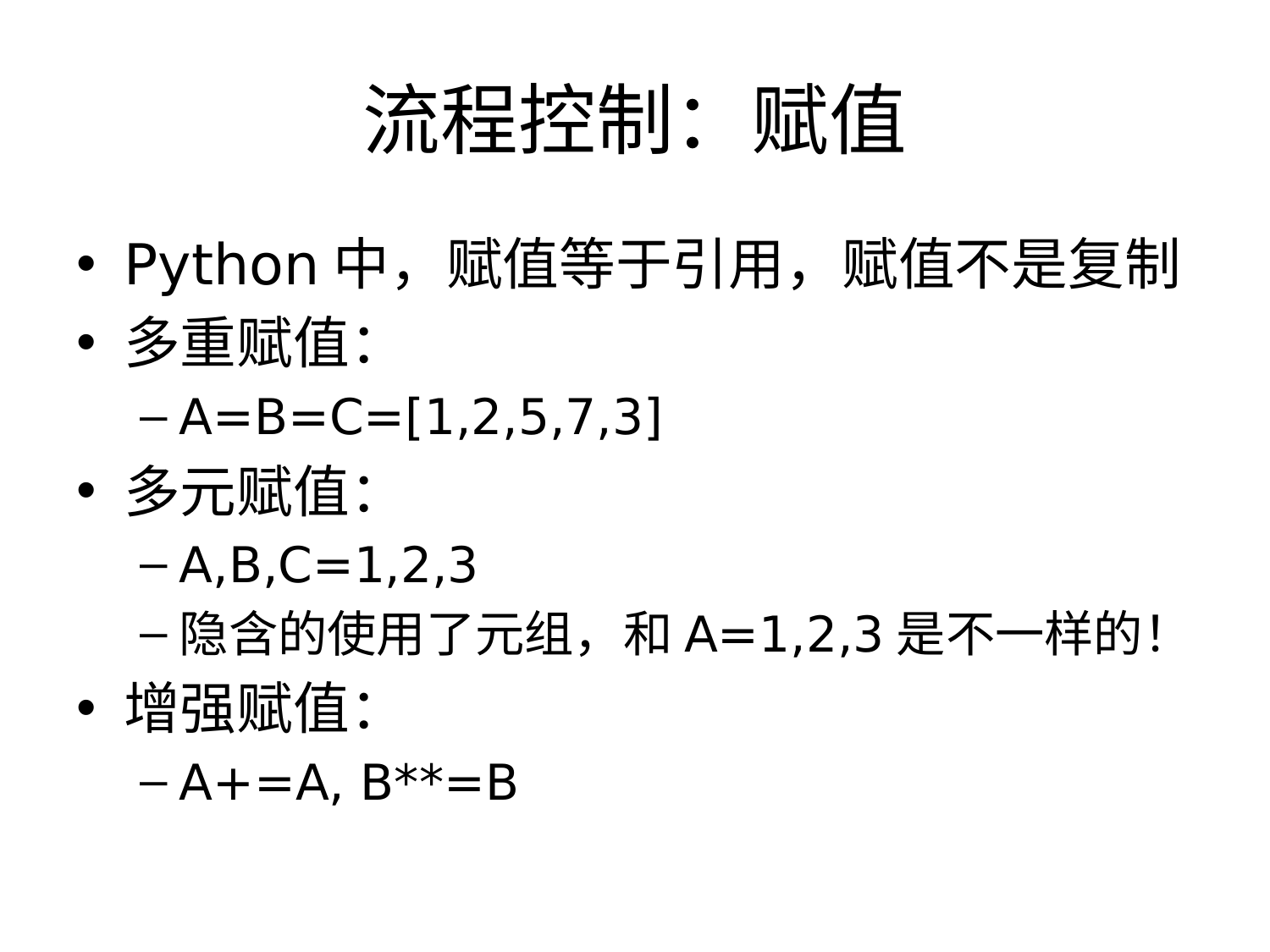

# 流程控制：赋值
Python中，赋值等于引用，赋值不是复制
多重赋值：
A=B=C=[1,2,5,7,3]
多元赋值：
A,B,C=1,2,3
隐含的使用了元组，和A=1,2,3是不一样的！
增强赋值：
A+=A, B**=B